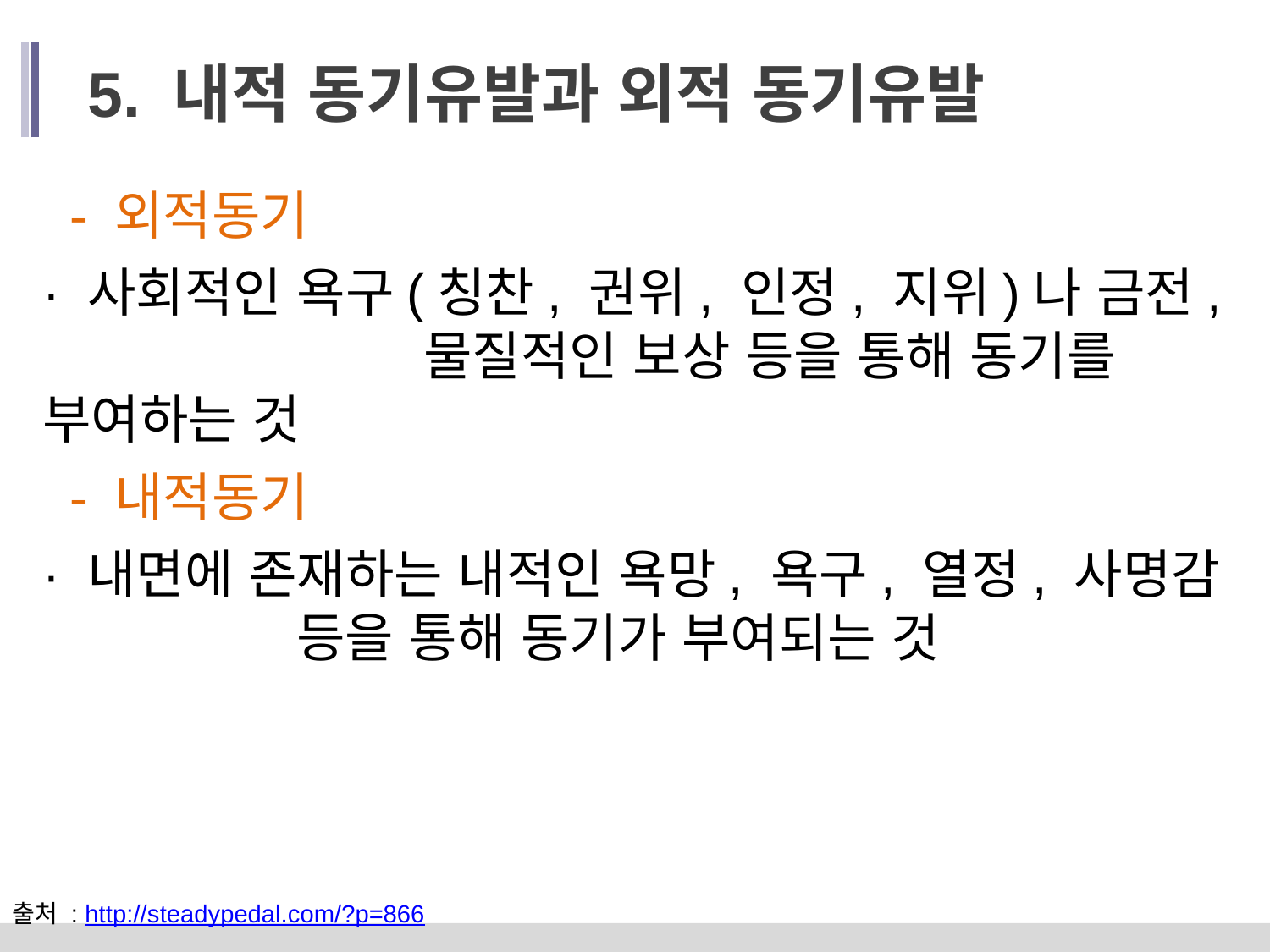

5. 내적 동기유발과 외적 동기유발
- 외적동기
· 사회적인 욕구(칭찬, 권위, 인정, 지위)나 금전, 			물질적인 보상 등을 통해 동기를 부여하는 것
- 내적동기
· 내면에 존재하는 내적인 욕망, 욕구, 열정, 사명감 		등을 통해 동기가 부여되는 것
출처 : http://steadypedal.com/?p=866